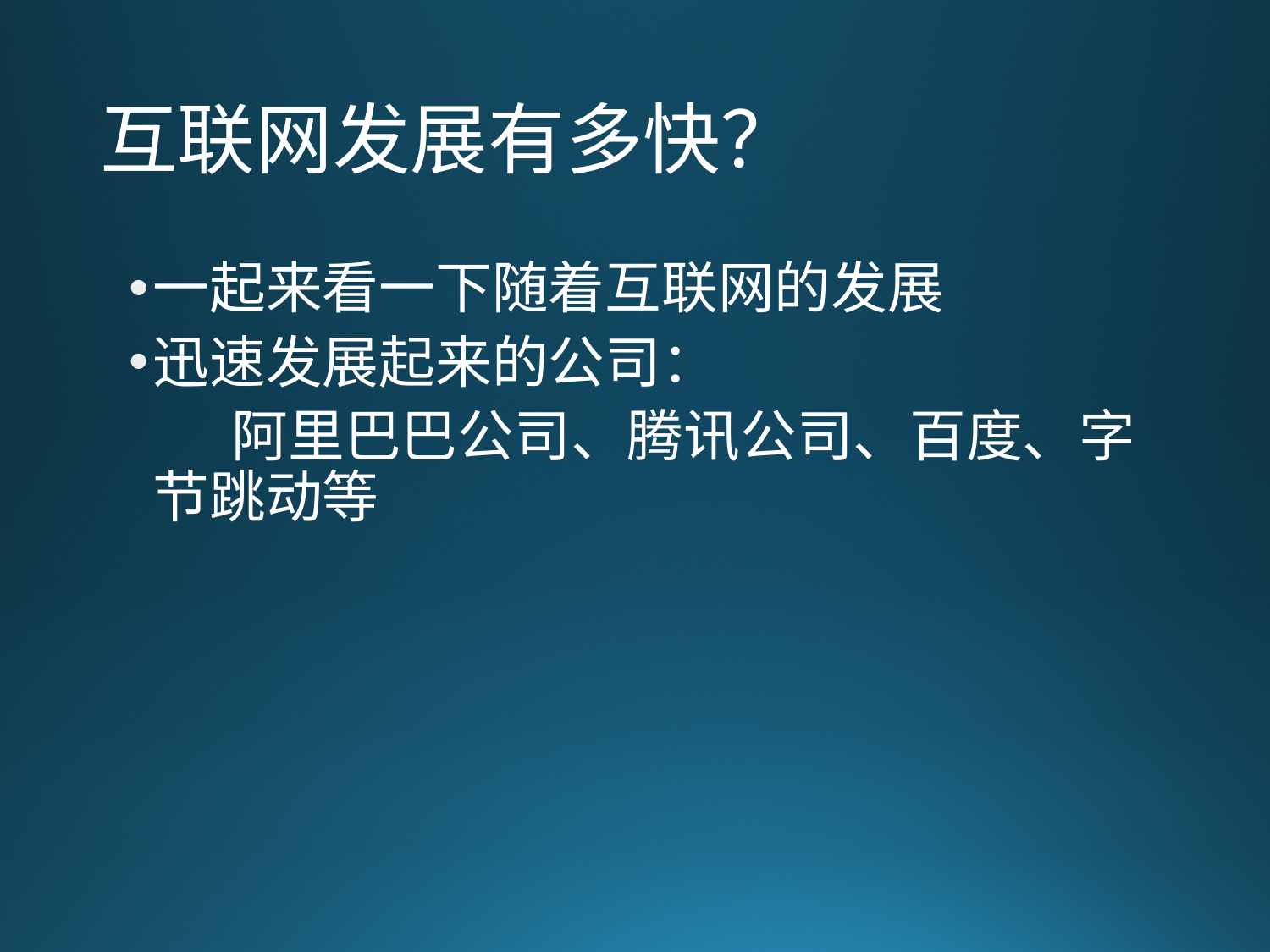

# 互联网发展有多快？
一起来看一下随着互联网的发展
迅速发展起来的公司：
       阿里巴巴公司、腾讯公司、百度、字节跳动等